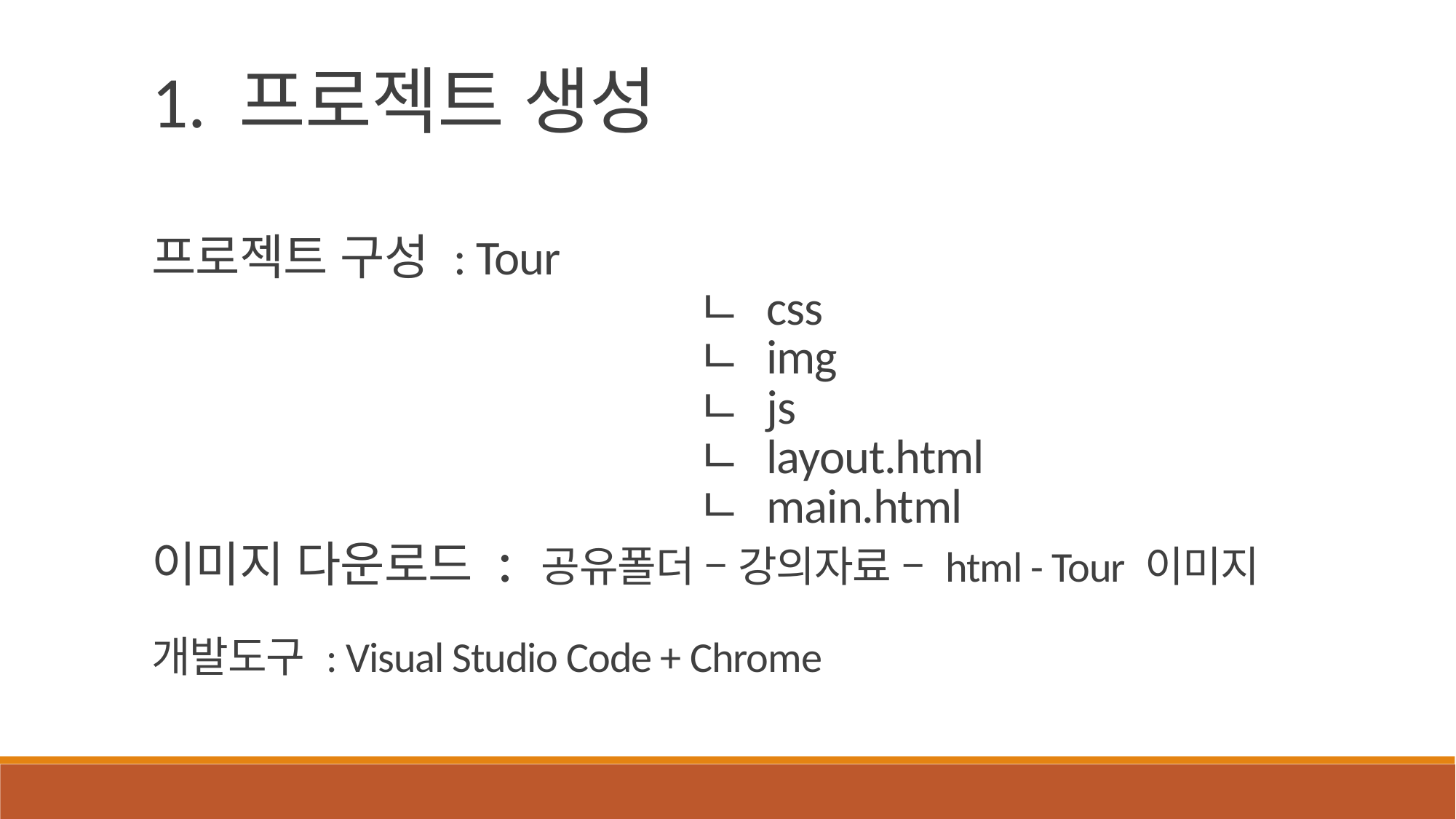

1. 프로젝트 생성
프로젝트 구성 : Tour
					ㄴ css
					ㄴ img
					ㄴ js
					ㄴ layout.html
					ㄴ main.html
이미지 다운로드 : 공유폴더 – 강의자료 – html - Tour 이미지

개발도구 : Visual Studio Code + Chrome